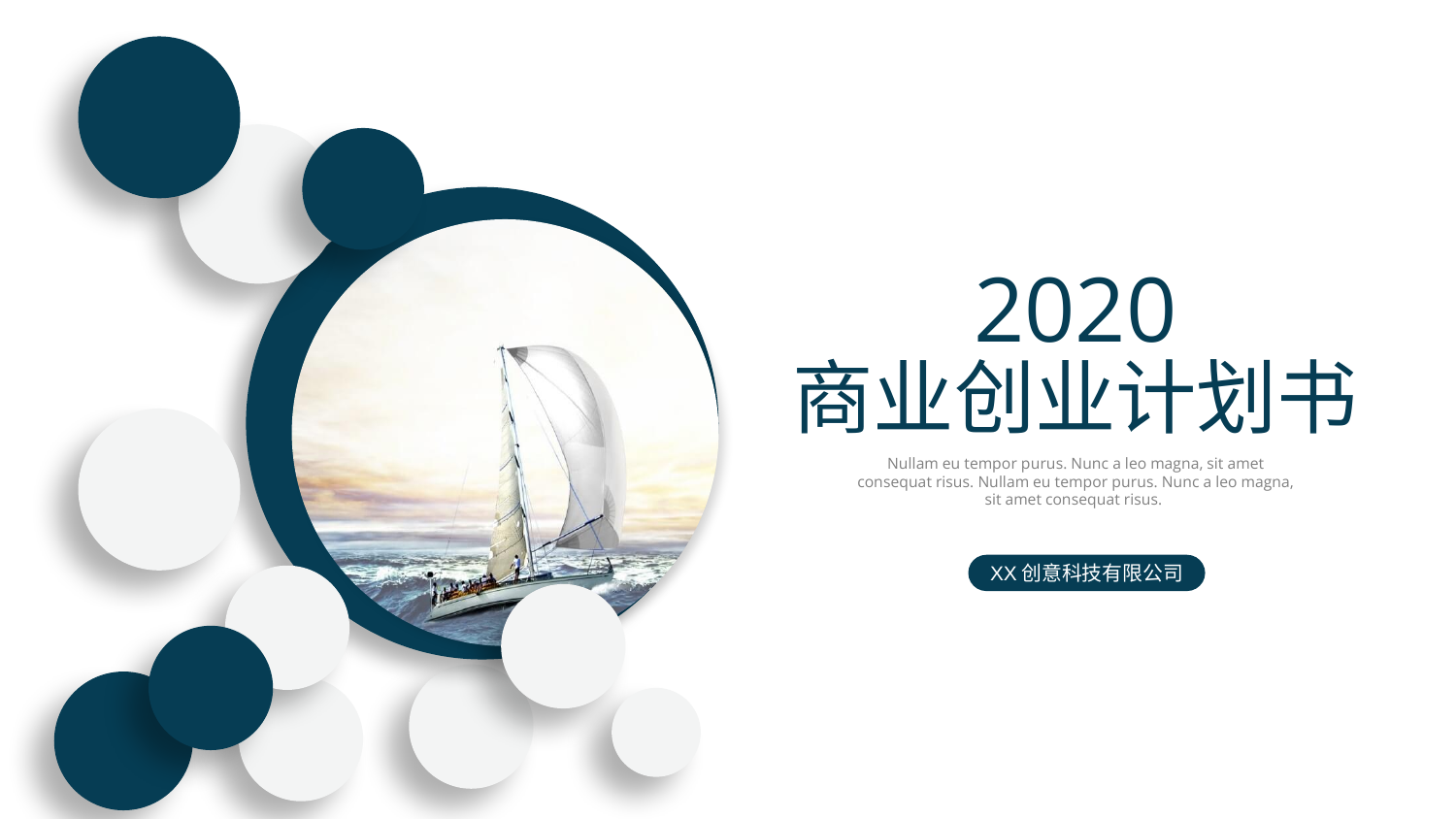

2020
商业创业计划书

Nullam eu tempor purus. Nunc a leo magna, sit amet consequat risus. Nullam eu tempor purus. Nunc a leo magna, sit amet consequat risus.

XX创意科技有限公司